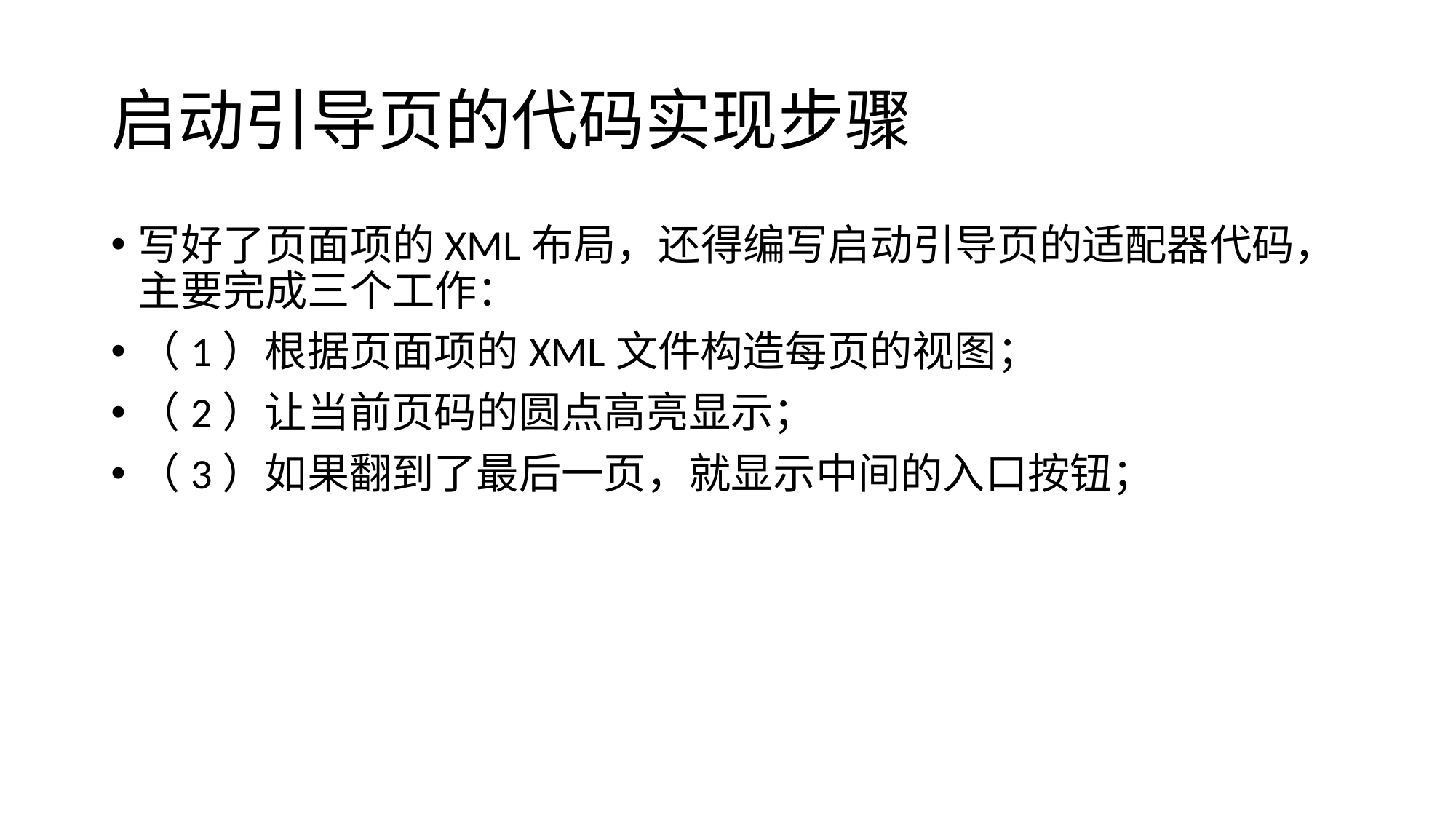

# 启动引导页的代码实现步骤
写好了页面项的XML布局，还得编写启动引导页的适配器代码，主要完成三个工作：
（1）根据页面项的XML文件构造每页的视图；
（2）让当前页码的圆点高亮显示；
（3）如果翻到了最后一页，就显示中间的入口按钮；